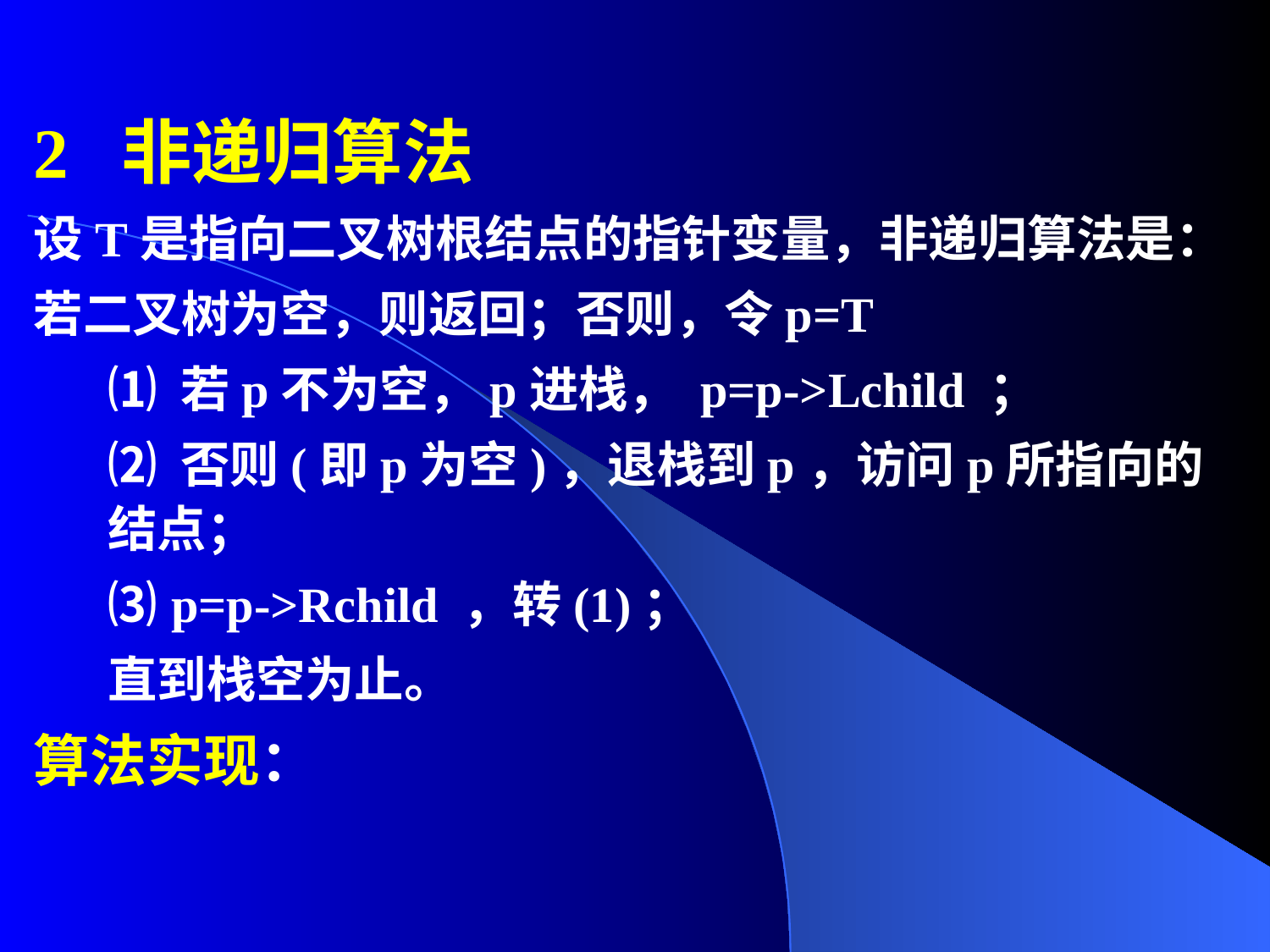

2  非递归算法
设T是指向二叉树根结点的指针变量，非递归算法是：
若二叉树为空，则返回；否则，令p=T
⑴ 若p不为空，p进栈， p=p->Lchild ；
⑵ 否则(即p为空)，退栈到p，访问p所指向的结点；
⑶ p=p->Rchild ，转(1)；
直到栈空为止。
算法实现：